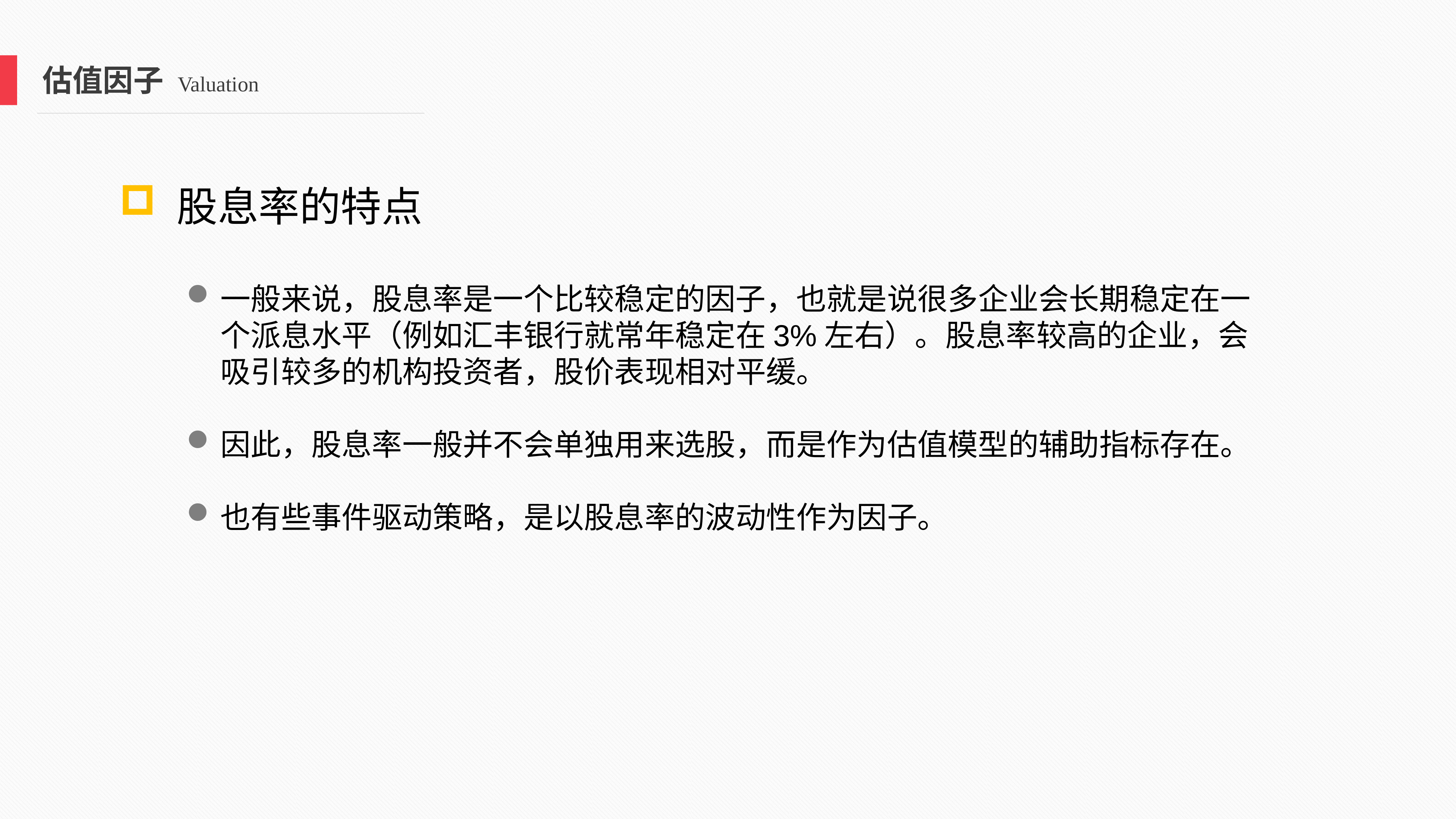

估值因子 Valuation
 股息率的特点
一般来说，股息率是一个比较稳定的因子，也就是说很多企业会长期稳定在一个派息水平（例如汇丰银行就常年稳定在3%左右）。股息率较高的企业，会吸引较多的机构投资者，股价表现相对平缓。

因此，股息率一般并不会单独用来选股，而是作为估值模型的辅助指标存在。

也有些事件驱动策略，是以股息率的波动性作为因子。